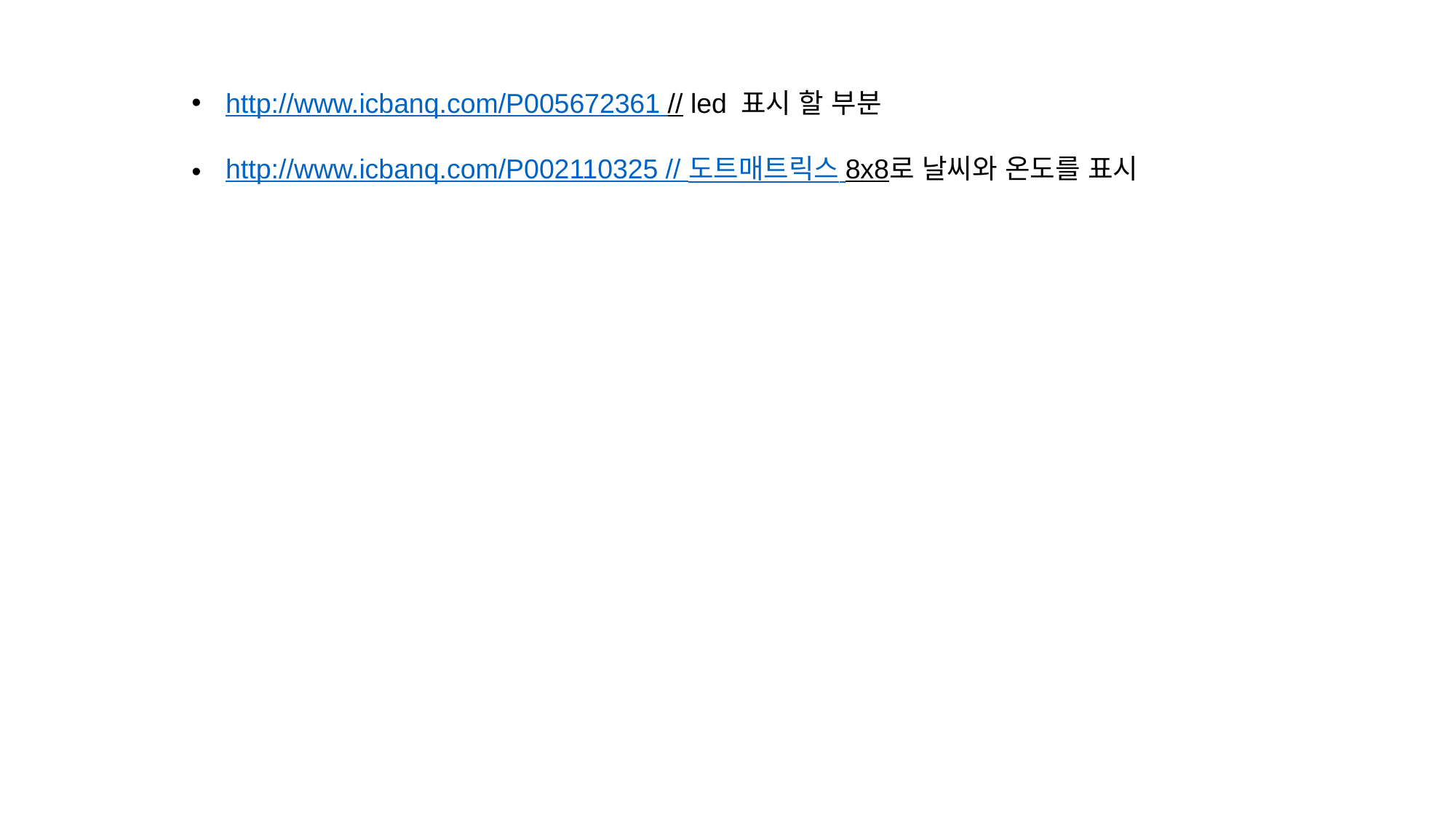

http://www.icbanq.com/P005672361 // led 표시 할 부분

http://www.icbanq.com/P002110325 // 도트매트릭스 8x8로 날씨와 온도를 표시